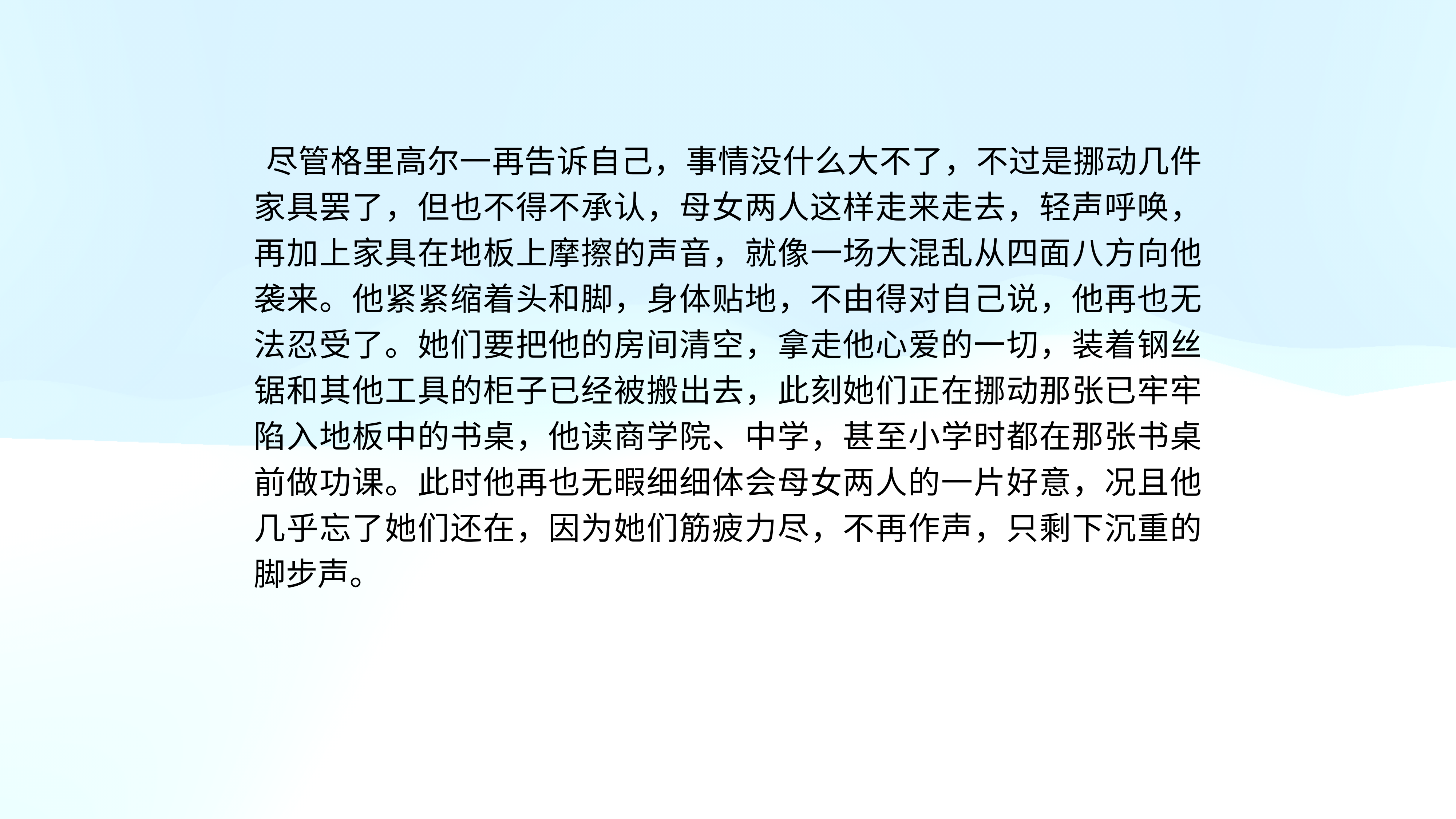

尽管格里高尔一再告诉自己，事情没什么大不了，不过是挪动几件家具罢了，但也不得不承认，母女两人这样走来走去，轻声呼唤，再加上家具在地板上摩擦的声音，就像一场大混乱从四面八方向他袭来。他紧紧缩着头和脚，身体贴地，不由得对自己说，他再也无法忍受了。她们要把他的房间清空，拿走他心爱的一切，装着钢丝锯和其他工具的柜子已经被搬出去，此刻她们正在挪动那张已牢牢陷入地板中的书桌，他读商学院、中学，甚至小学时都在那张书桌前做功课。此时他再也无暇细细体会母女两人的一片好意，况且他几乎忘了她们还在，因为她们筋疲力尽，不再作声，只剩下沉重的脚步声。